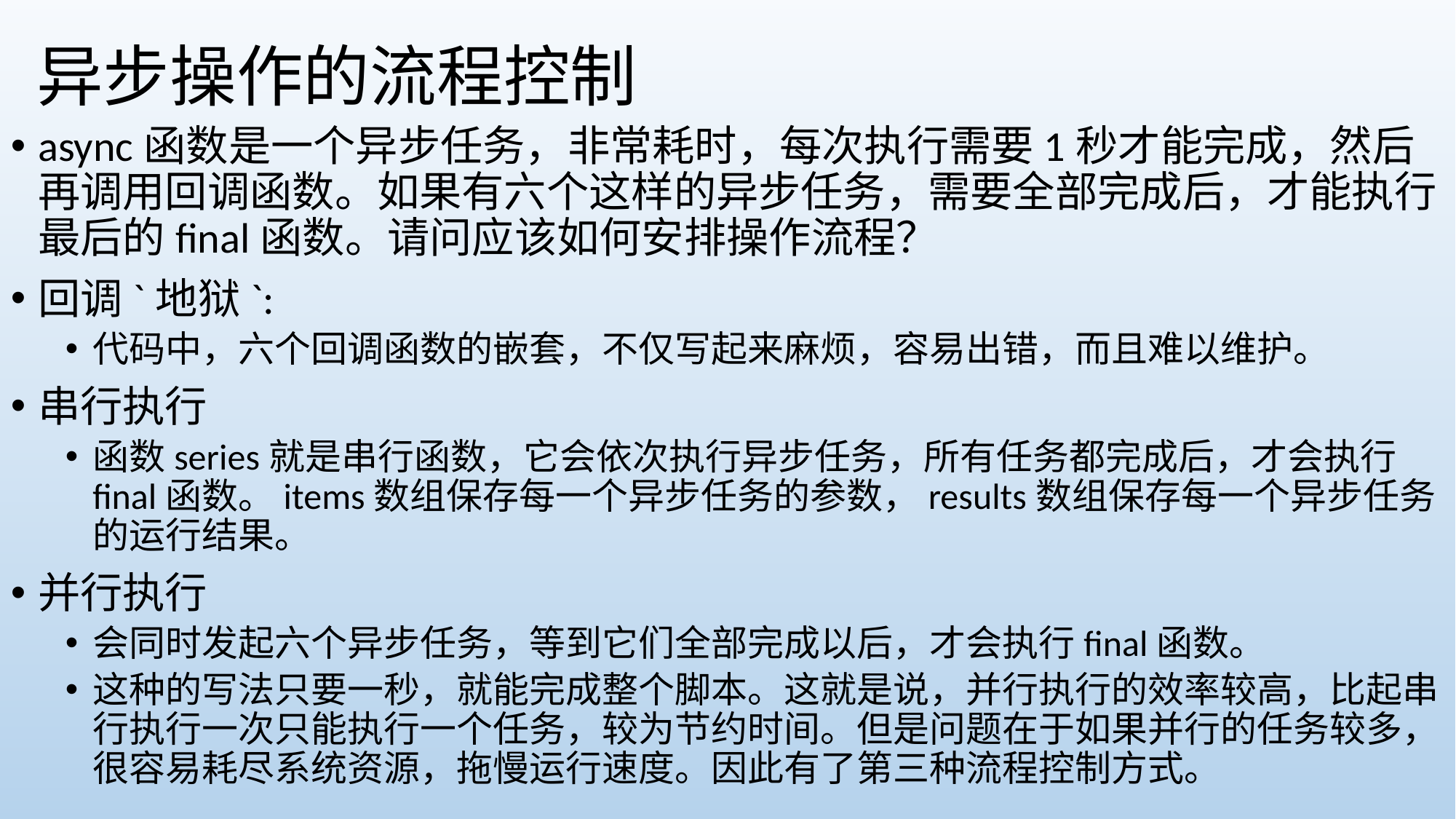

# 异步操作的流程控制
async函数是一个异步任务，非常耗时，每次执行需要1秒才能完成，然后再调用回调函数。如果有六个这样的异步任务，需要全部完成后，才能执行最后的final函数。请问应该如何安排操作流程？
回调`地狱`:
代码中，六个回调函数的嵌套，不仅写起来麻烦，容易出错，而且难以维护。
串行执行
函数series就是串行函数，它会依次执行异步任务，所有任务都完成后，才会执行final函数。items数组保存每一个异步任务的参数，results数组保存每一个异步任务的运行结果。
并行执行
会同时发起六个异步任务，等到它们全部完成以后，才会执行final函数。
这种的写法只要一秒，就能完成整个脚本。这就是说，并行执行的效率较高，比起串行执行一次只能执行一个任务，较为节约时间。但是问题在于如果并行的任务较多，很容易耗尽系统资源，拖慢运行速度。因此有了第三种流程控制方式。